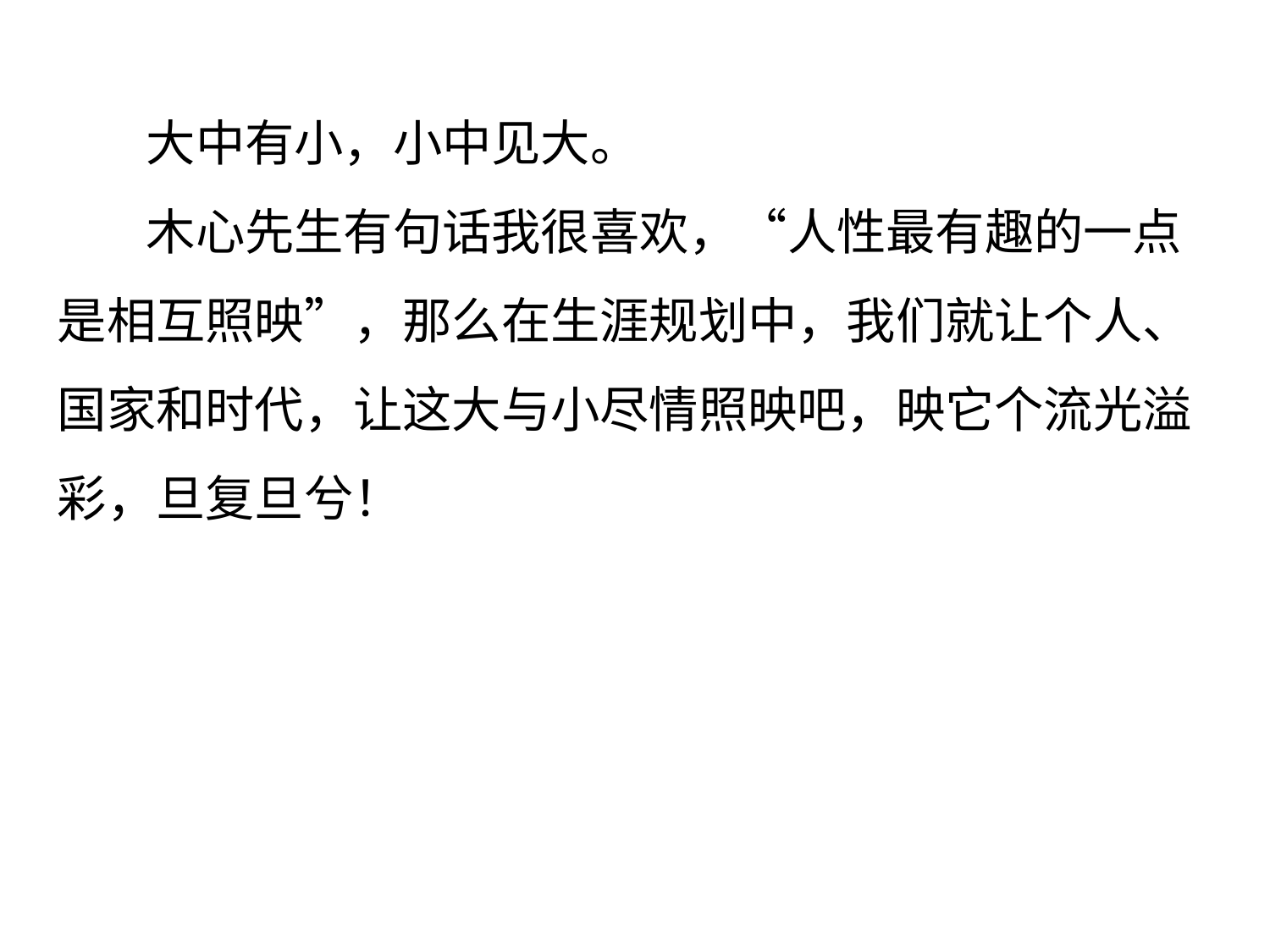

大中有小，小中见大。
       木心先生有句话我很喜欢，“人性最有趣的一点是相互照映”，那么在生涯规划中，我们就让个人、国家和时代，让这大与小尽情照映吧，映它个流光溢彩，旦复旦兮！